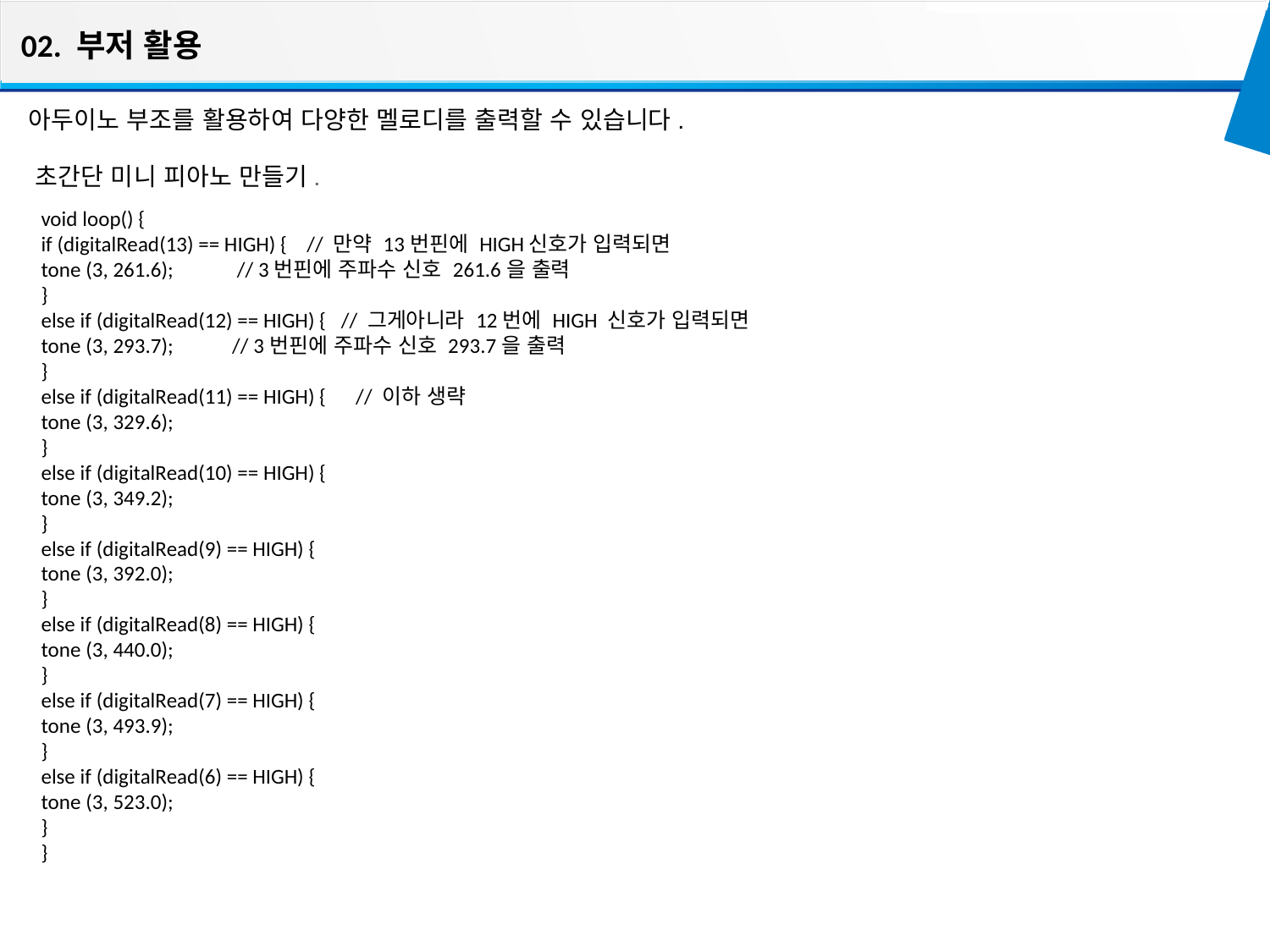

02. 부저 활용

아두이노 부조를 활용하여 다양한 멜로디를 출력할 수 있습니다.
초간단 미니 피아노 만들기.
void loop() {
if (digitalRead(13) == HIGH) {    // 만약 13번핀에 HIGH신호가 입력되면
tone (3, 261.6);             // 3번핀에 주파수 신호 261.6을 출력
}
else if (digitalRead(12) == HIGH) {   // 그게아니라 12번에 HIGH 신호가 입력되면
tone (3, 293.7);            // 3번핀에 주파수 신호 293.7을 출력
}
else if (digitalRead(11) == HIGH) {      // 이하 생략
tone (3, 329.6);
}
else if (digitalRead(10) == HIGH) {
tone (3, 349.2);
}
else if (digitalRead(9) == HIGH) {
tone (3, 392.0);
}
else if (digitalRead(8) == HIGH) {
tone (3, 440.0);
}
else if (digitalRead(7) == HIGH) {
tone (3, 493.9);
}
else if (digitalRead(6) == HIGH) {
tone (3, 523.0);
}
}